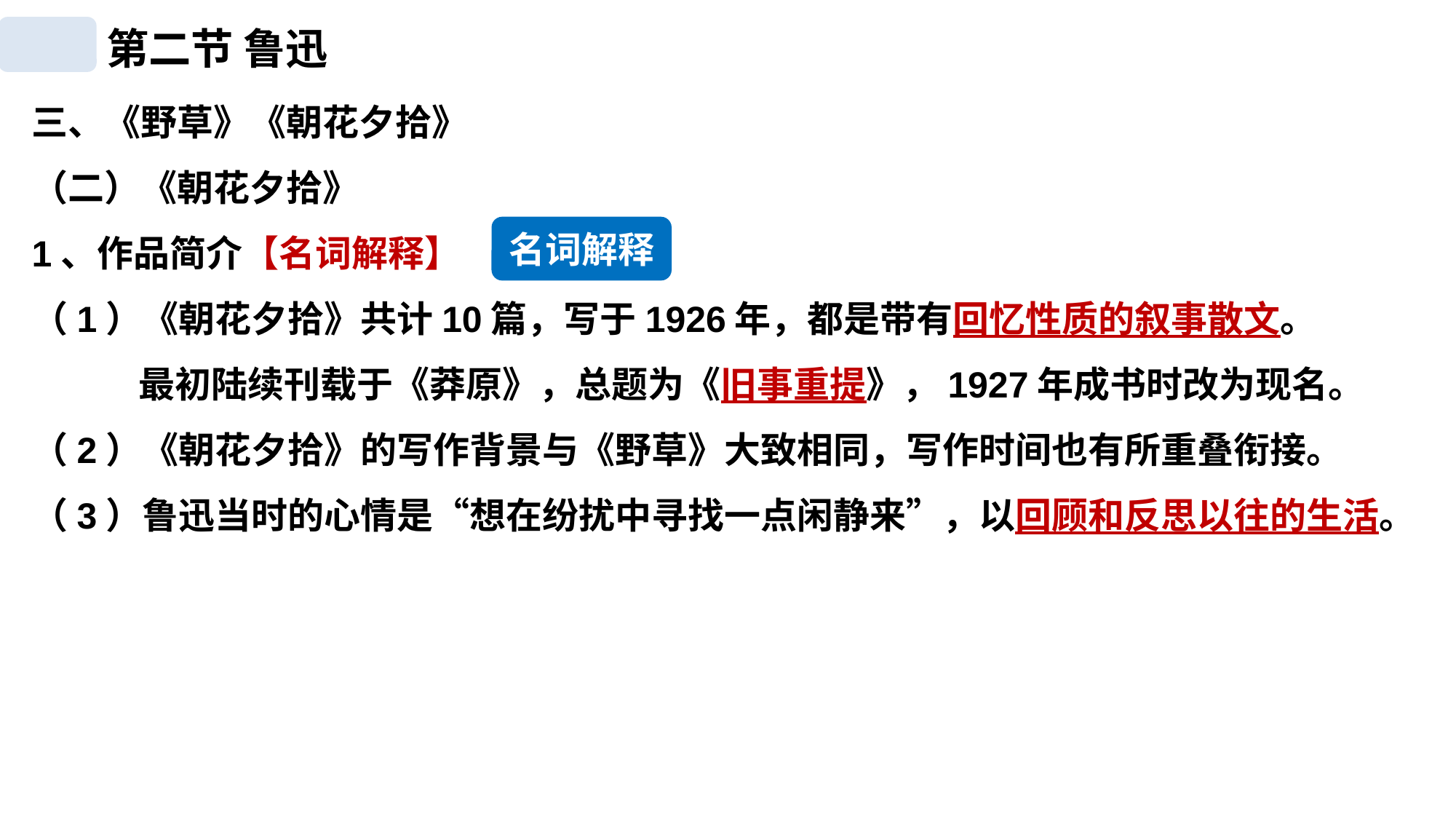

第二节 鲁迅
三、《野草》《朝花夕拾》
（二）《朝花夕拾》
1、作品简介【名词解释】
（1）《朝花夕拾》共计10篇，写于1926年，都是带有回忆性质的叙事散文。
            最初陆续刊载于《莽原》，总题为《旧事重提》，1927年成书时改为现名。
（2）《朝花夕拾》的写作背景与《野草》大致相同，写作时间也有所重叠衔接。
（3）鲁迅当时的心情是“想在纷扰中寻找一点闲静来”，以回顾和反思以往的生活。
名词解释